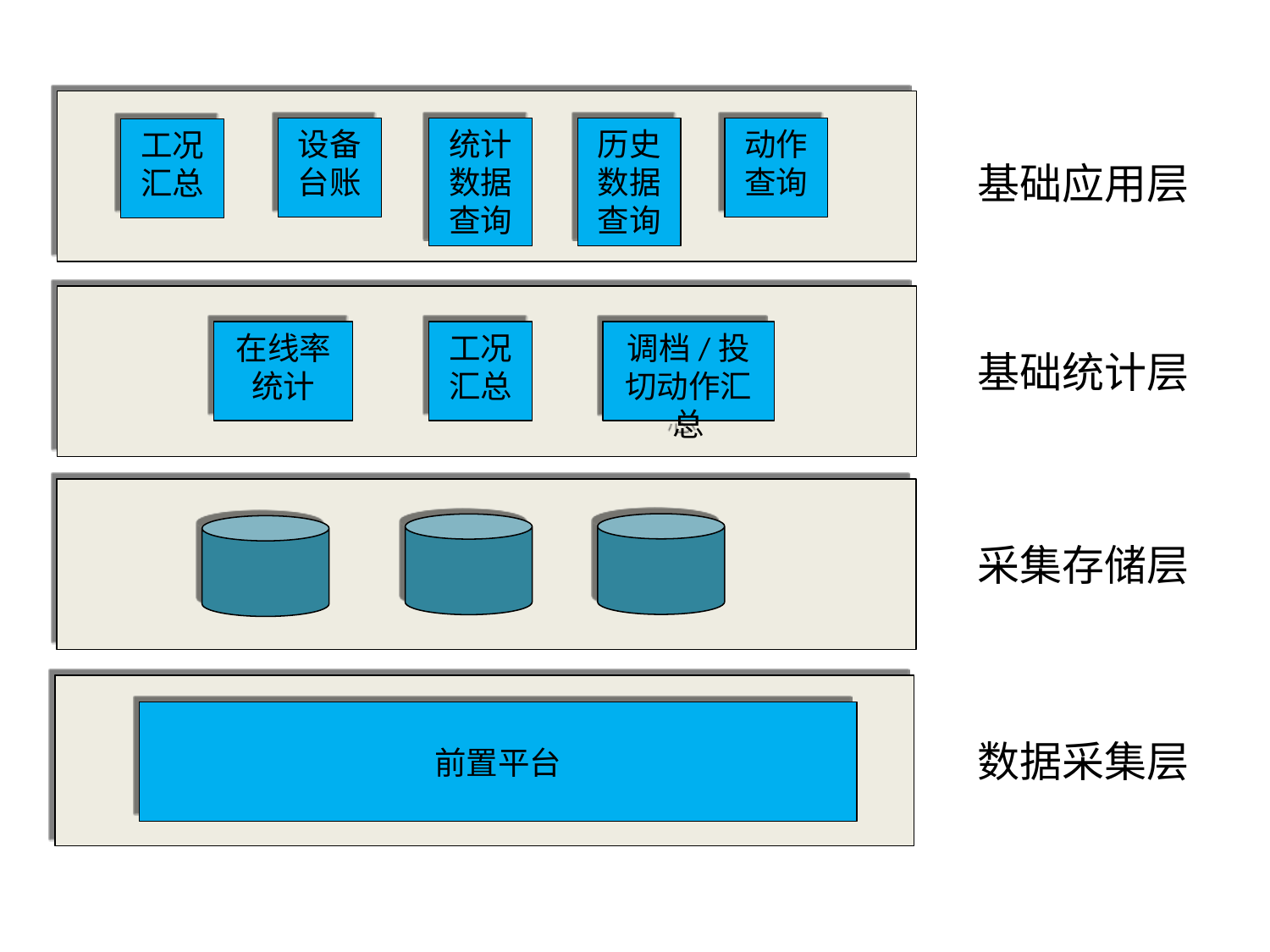

设备台账
动作查询
历史数据查询
统计数据查询
工况汇总
基础应用层

调档/投切动作汇总
工况汇总
在线率统计
基础统计层

采集存储层

前置平台
数据采集层